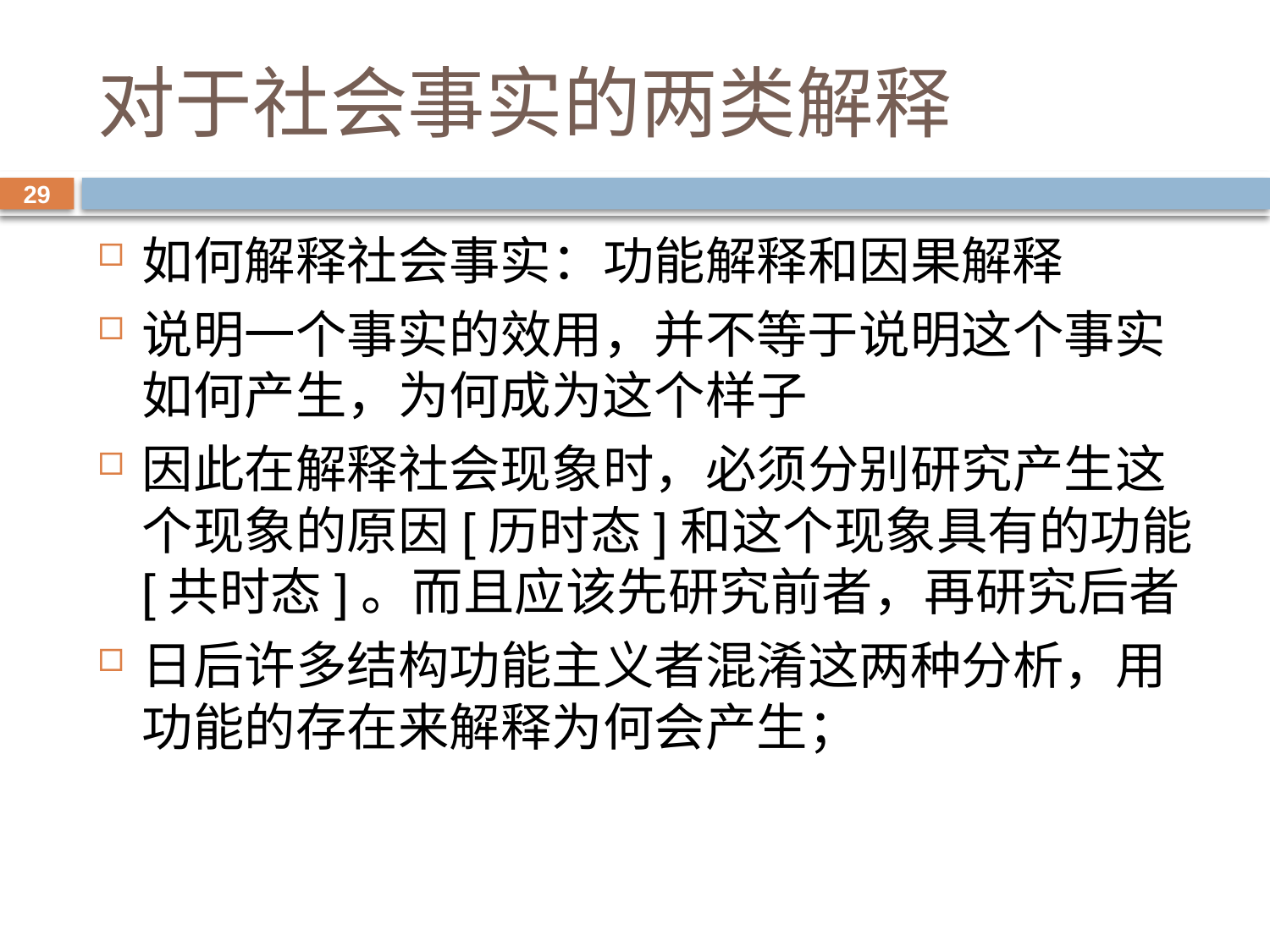

# 对于社会事实的两类解释
29
如何解释社会事实：功能解释和因果解释
说明一个事实的效用，并不等于说明这个事实如何产生，为何成为这个样子
因此在解释社会现象时，必须分别研究产生这个现象的原因[历时态]和这个现象具有的功能[共时态]。而且应该先研究前者，再研究后者
日后许多结构功能主义者混淆这两种分析，用功能的存在来解释为何会产生；